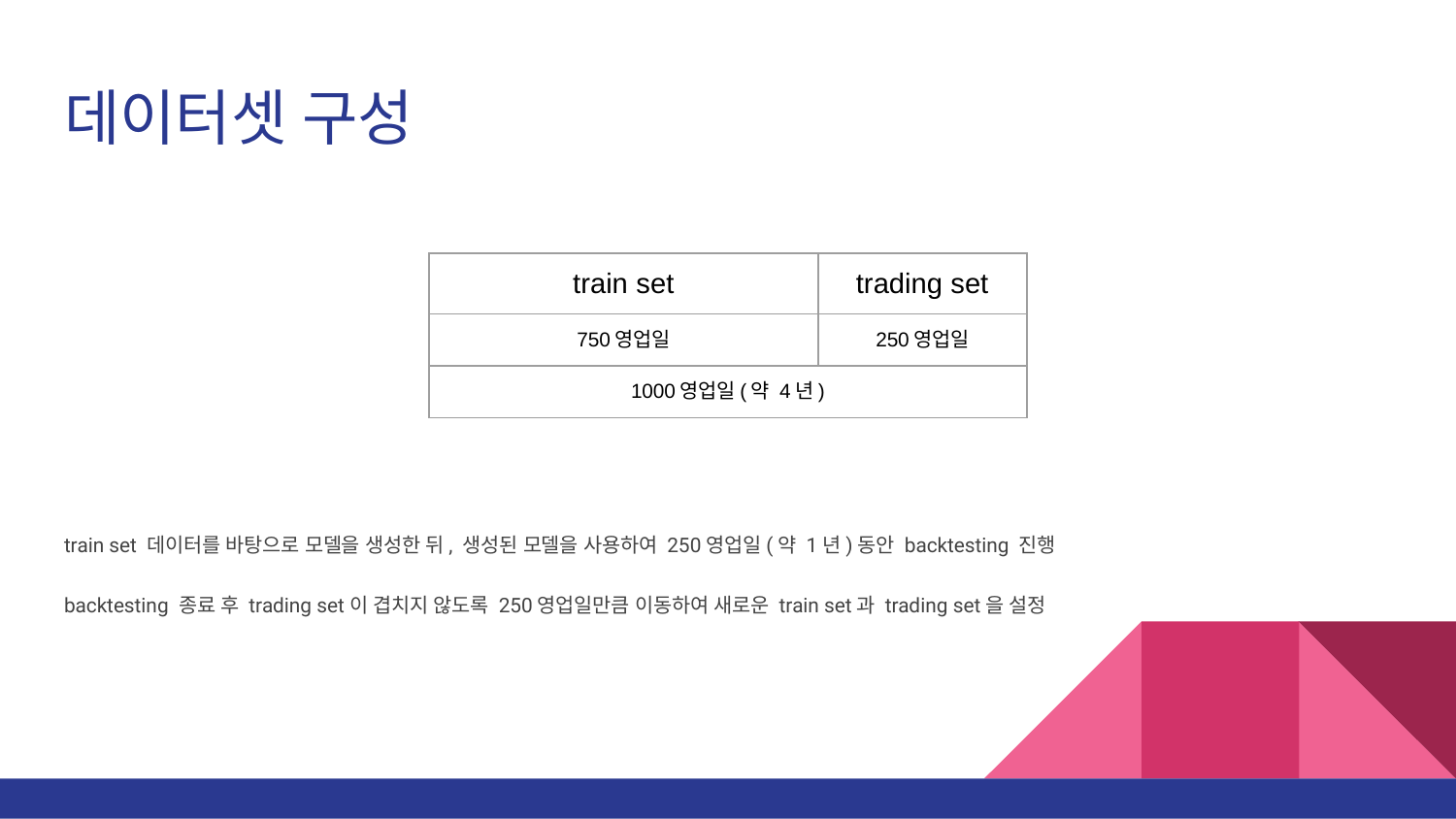

# 데이터셋 구성
| train set | trading set |
| --- | --- |
| 750영업일 | 250영업일 |
| 1000영업일(약 4년) |  |
train set 데이터를 바탕으로 모델을 생성한 뒤, 생성된 모델을 사용하여 250영업일(약 1년)동안 backtesting 진행
backtesting 종료 후 trading set이 겹치지 않도록 250영업일만큼 이동하여 새로운 train set과 trading set을 설정